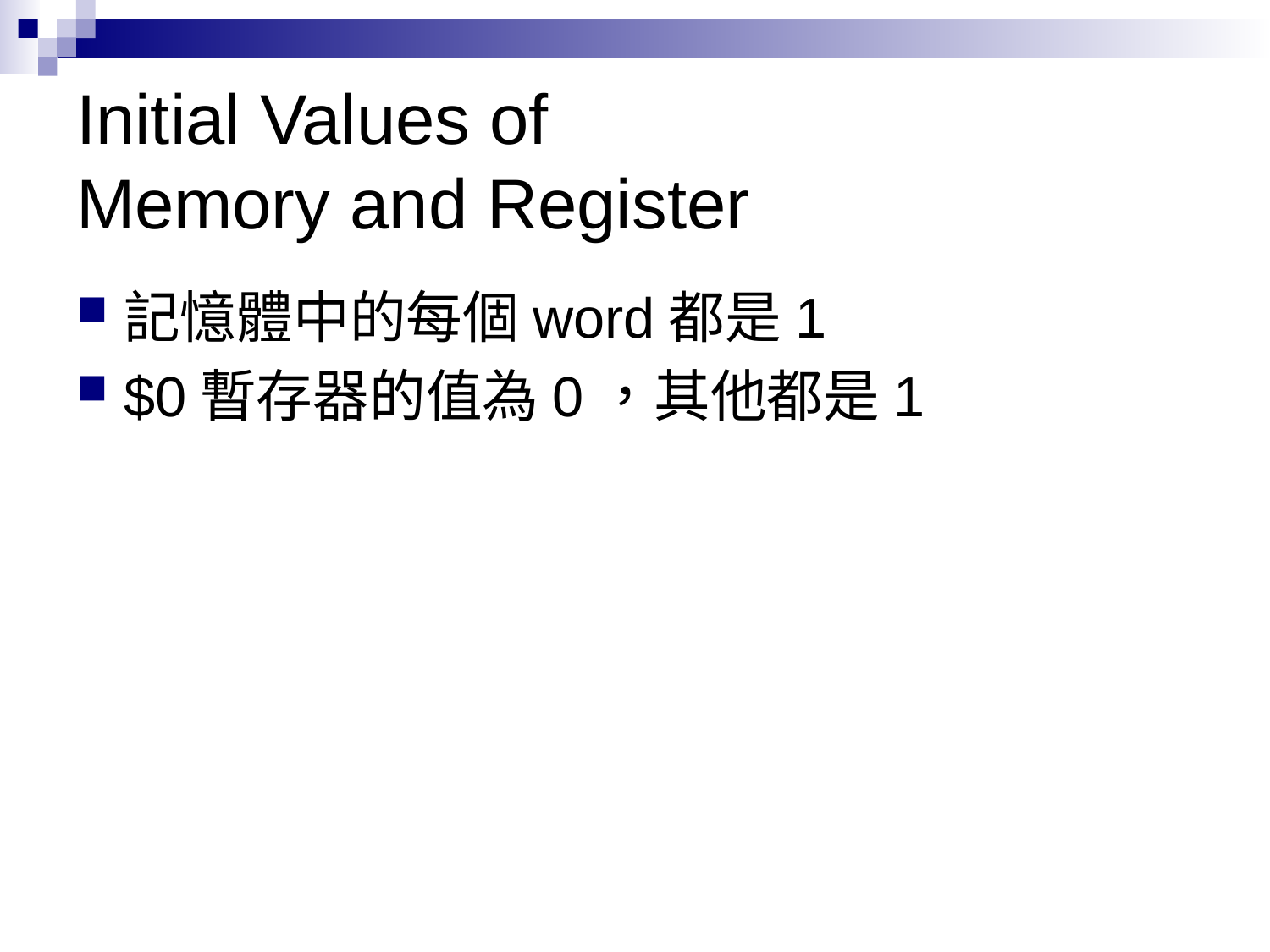

# Initial Values of Memory and Register
記憶體中的每個word都是1
$0暫存器的值為0，其他都是1